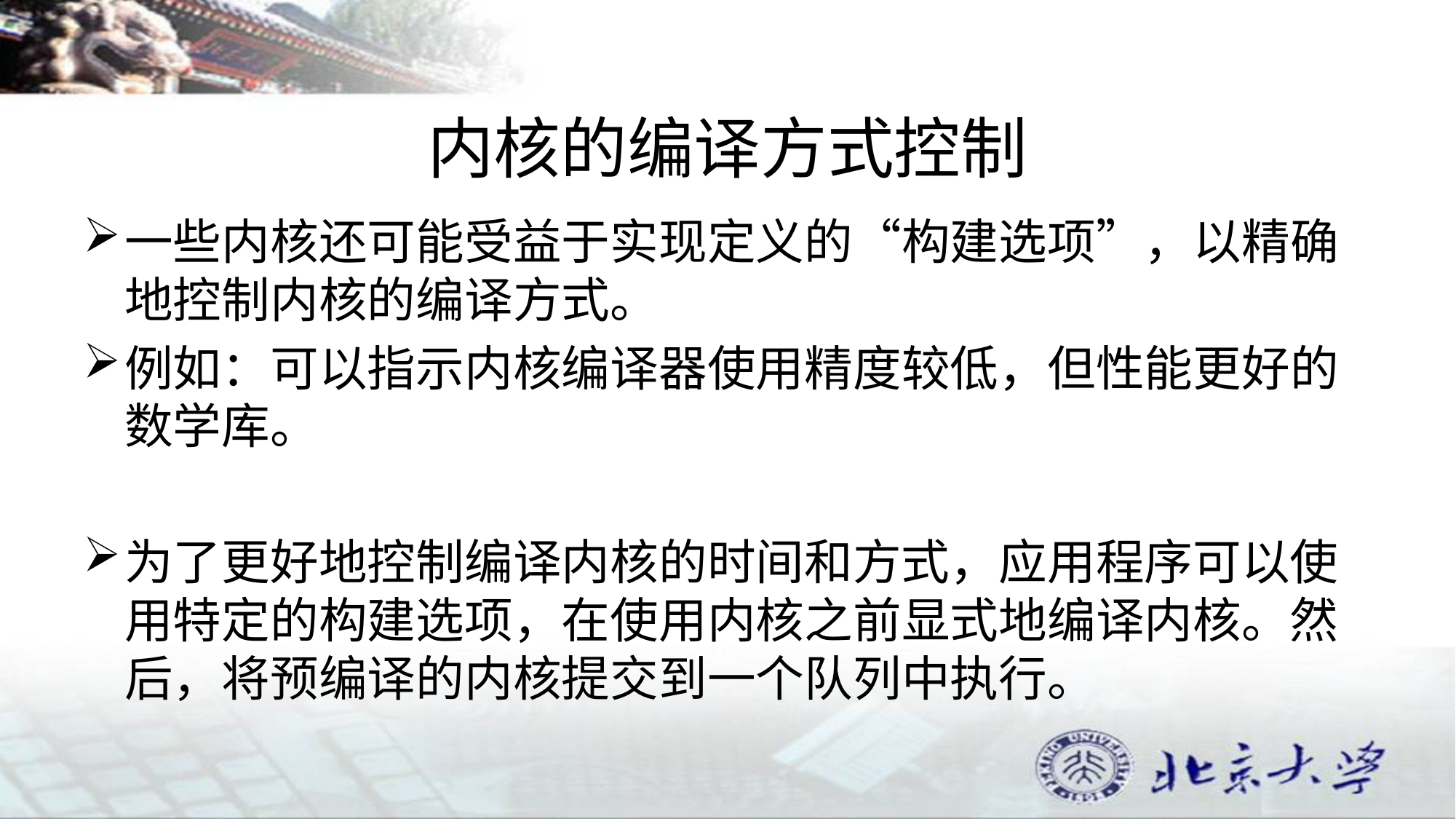

# 内核的编译方式控制
一些内核还可能受益于实现定义的“构建选项”，以精确地控制内核的编译方式。
例如：可以指示内核编译器使用精度较低，但性能更好的数学库。

为了更好地控制编译内核的时间和方式，应用程序可以使用特定的构建选项，在使用内核之前显式地编译内核。然后，将预编译的内核提交到一个队列中执行。